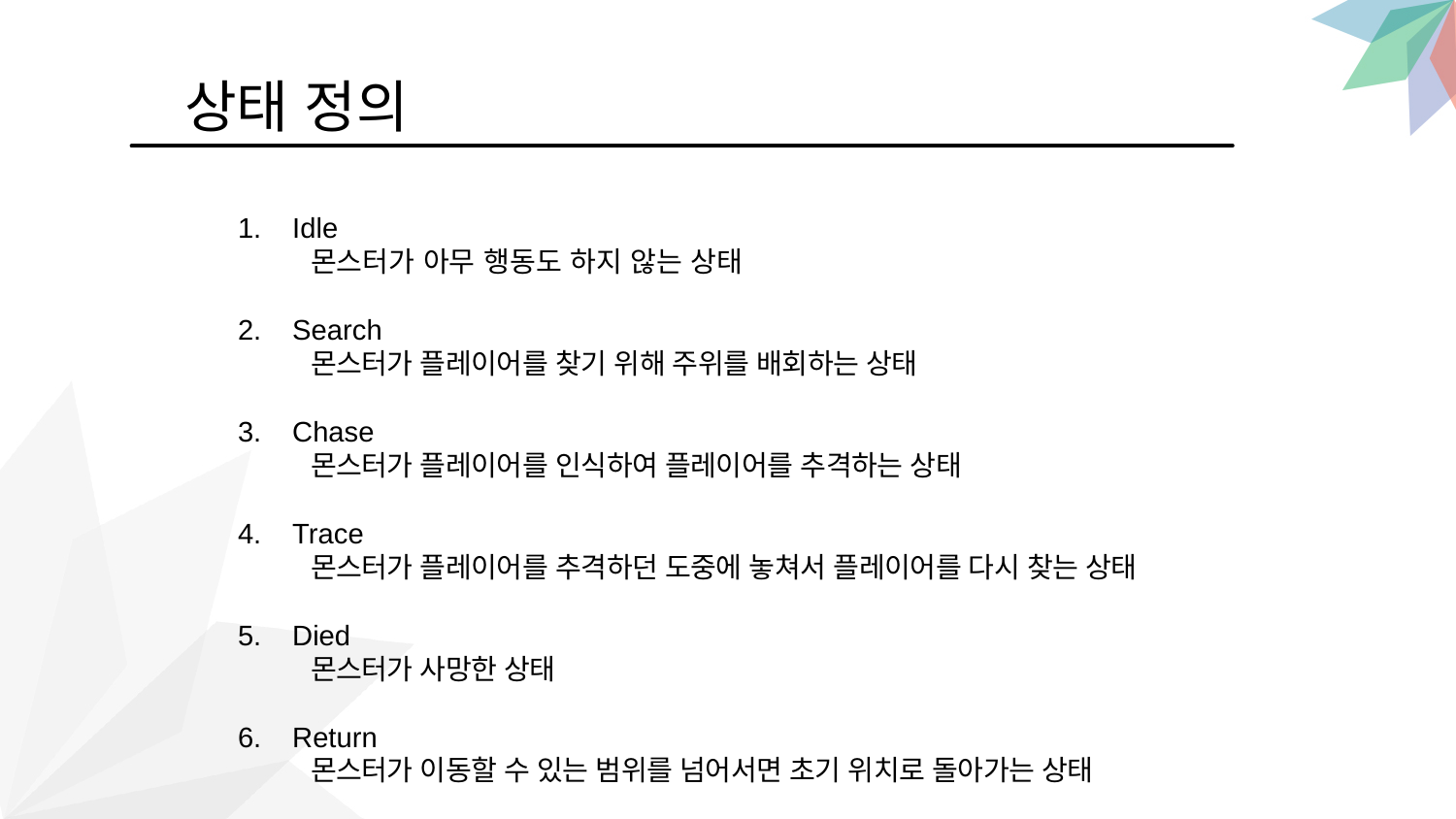

상태 정의
Idle
몬스터가 아무 행동도 하지 않는 상태

Search
몬스터가 플레이어를 찾기 위해 주위를 배회하는 상태

Chase
몬스터가 플레이어를 인식하여 플레이어를 추격하는 상태

Trace
몬스터가 플레이어를 추격하던 도중에 놓쳐서 플레이어를 다시 찾는 상태

Died
몬스터가 사망한 상태

Return
몬스터가 이동할 수 있는 범위를 넘어서면 초기 위치로 돌아가는 상태